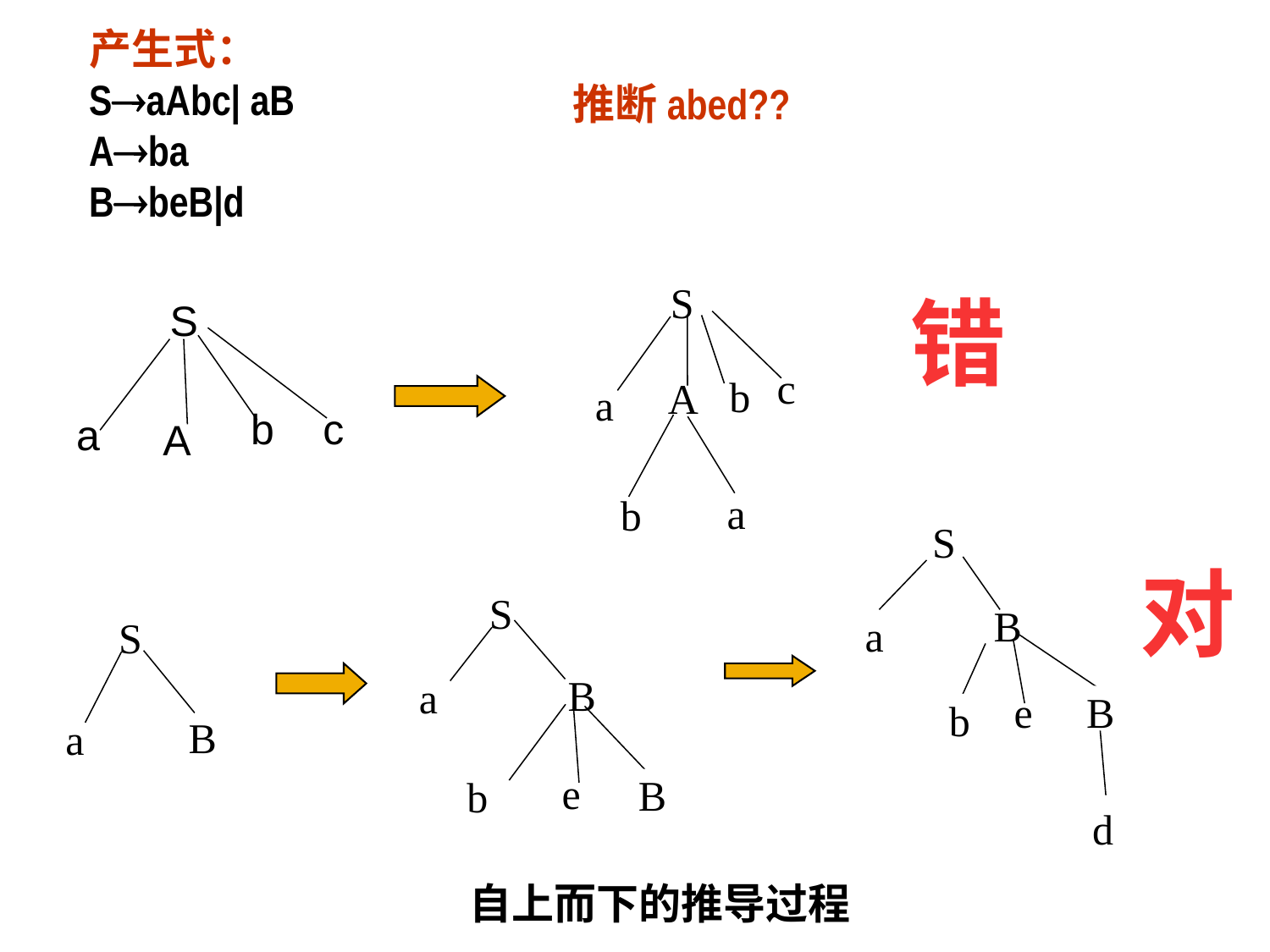

产生式：S→aAbc| aB
A→ba
B→beB|d

推断abed??

S

c
b
A
a

a
b
错
S

b
c
a
A

S

B
a

e
B
b

d
对
S

B
a

e
B
b
S

B
a

自上而下的推导过程